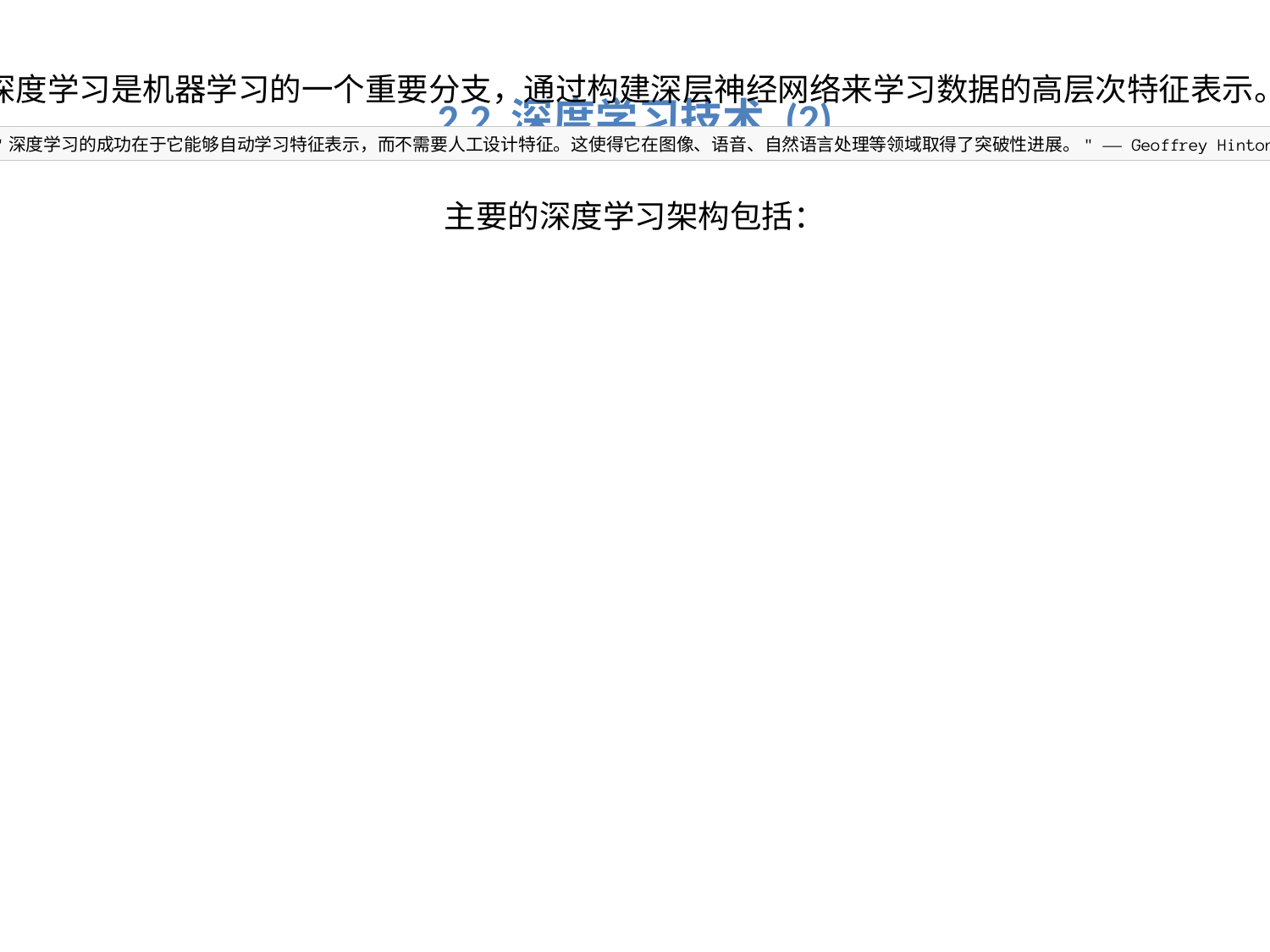

# 2.2 深度学习技术 (2)

深度学习是机器学习的一个重要分支，通过构建深层神经网络来学习数据的高层次特征表示。
"深度学习的成功在于它能够自动学习特征表示，而不需要人工设计特征。这使得它在图像、语音、自然语言处理等领域取得了突破性进展。" —— Geoffrey Hinton
主要的深度学习架构包括：